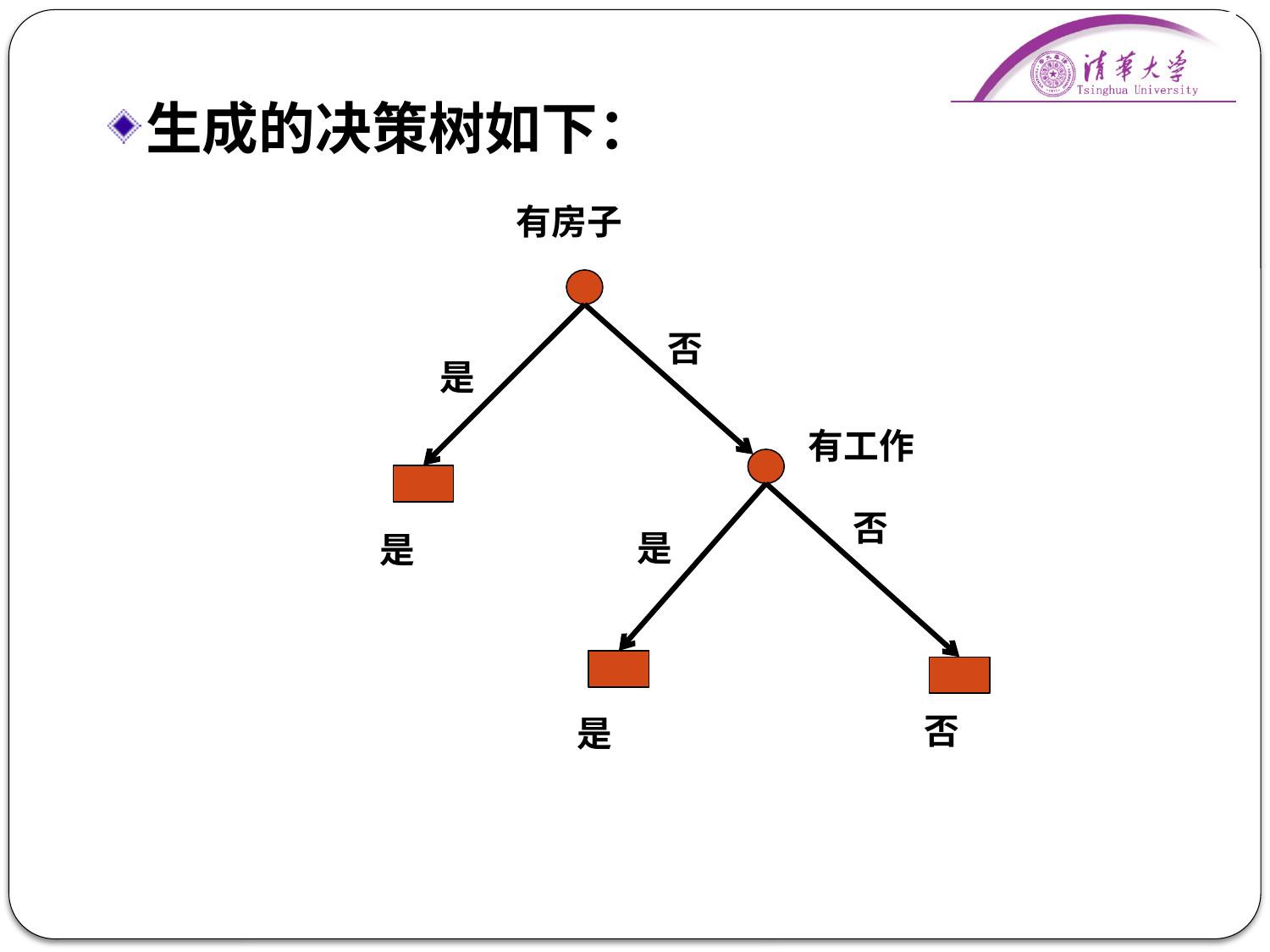

生成的决策树如下：

有房子

否
是
有工作

否
是
是

否
是
79